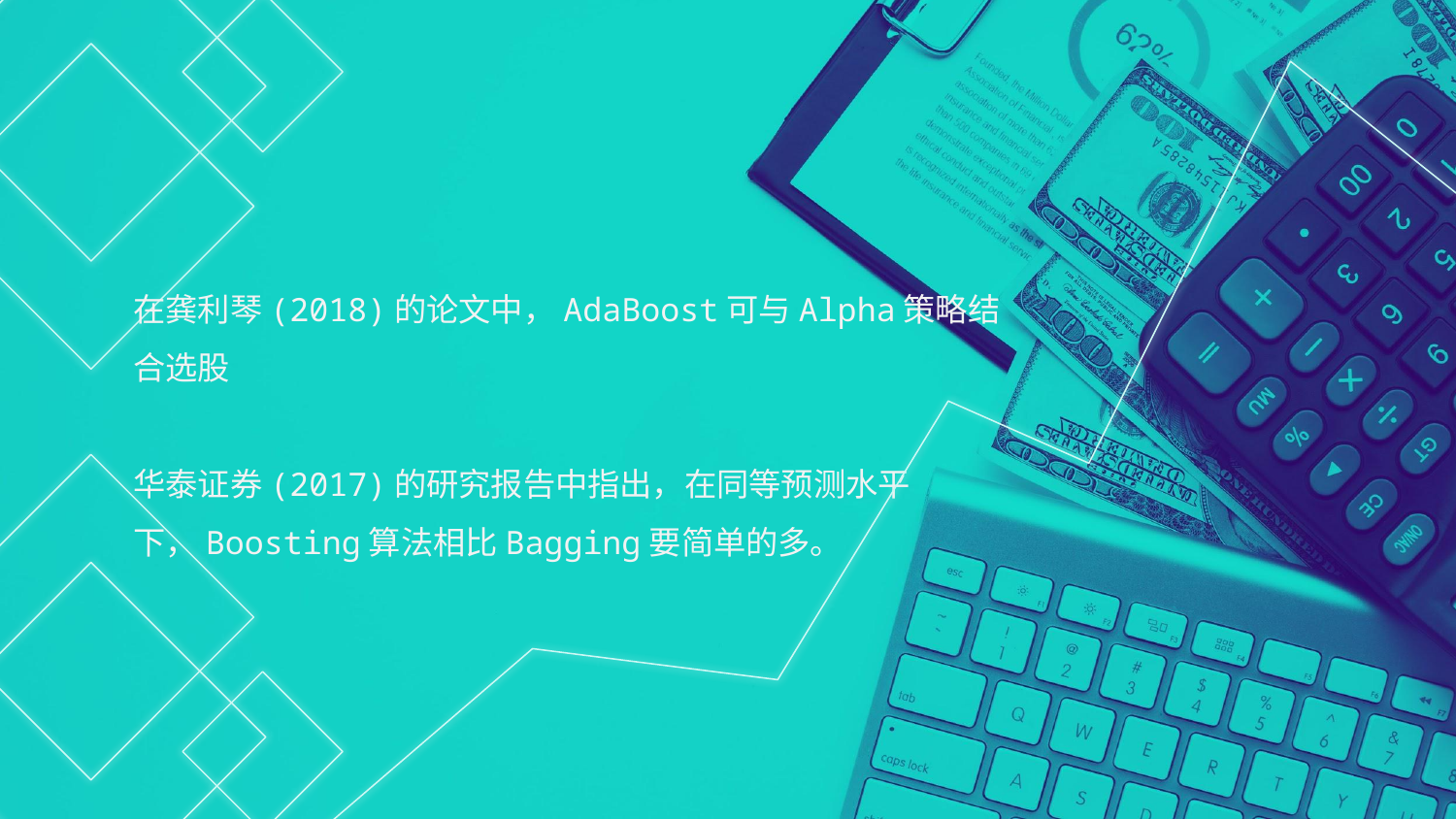

在龚利琴(2018)的论文中，AdaBoost可与Alpha策略结合选股

华泰证券(2017)的研究报告中指出，在同等预测水平下，Boosting算法相比Bagging要简单的多。